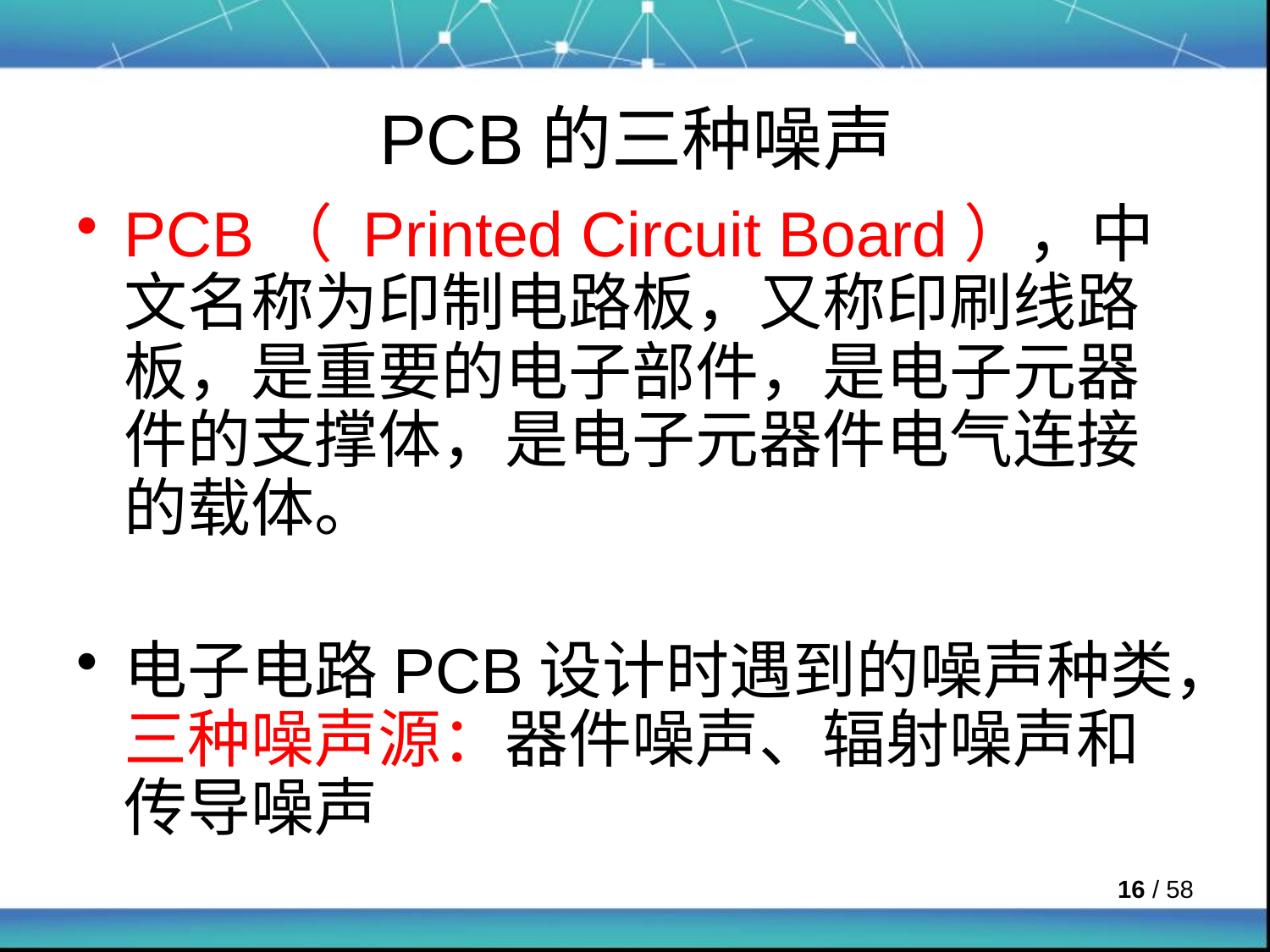

# PCB的三种噪声
PCB（ Printed Circuit Board），中文名称为印制电路板，又称印刷线路板，是重要的电子部件，是电子元器件的支撑体，是电子元器件电气连接的载体。

电子电路PCB设计时遇到的噪声种类，三种噪声源：器件噪声、辐射噪声和传导噪声
16 / 58